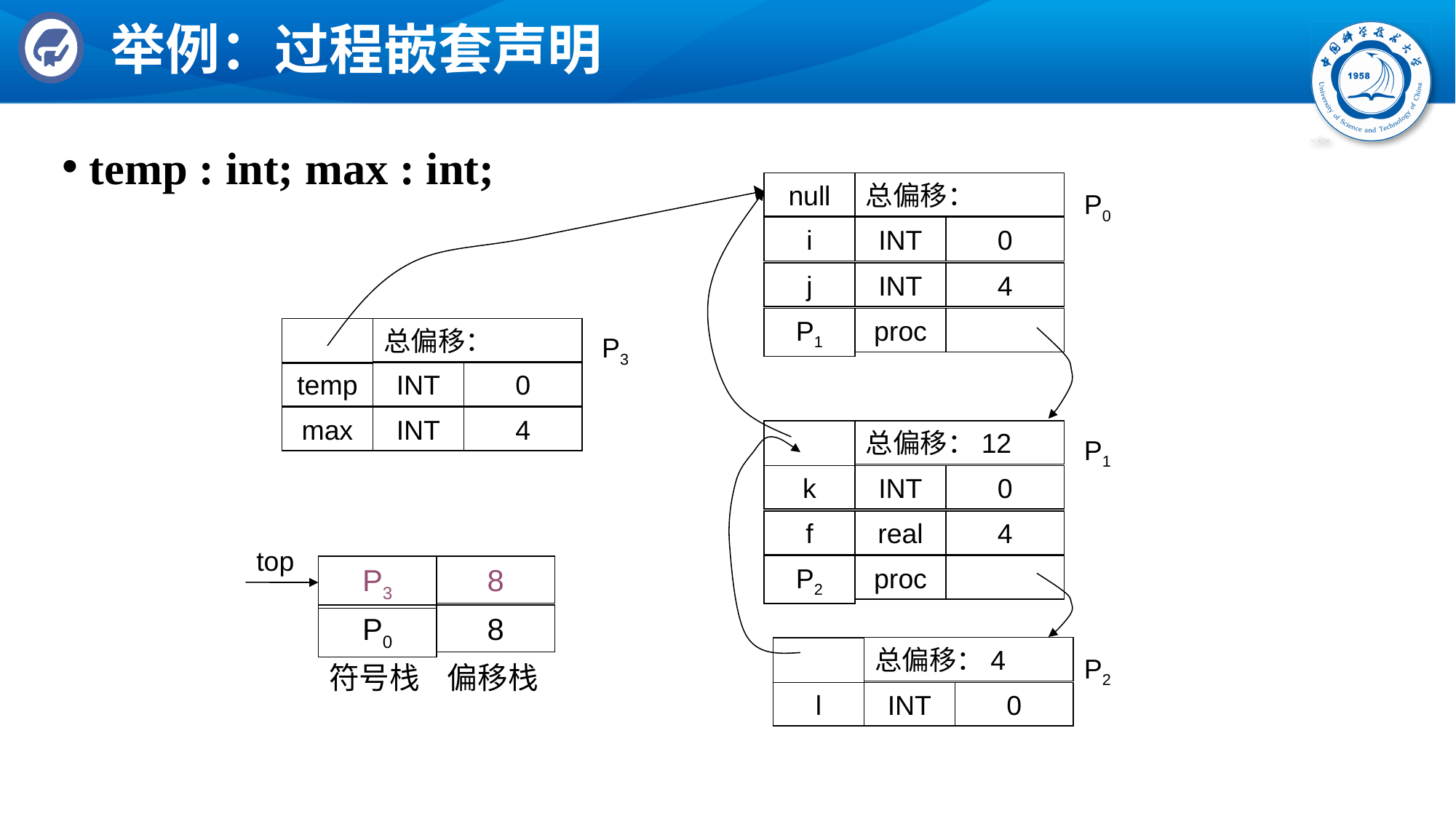

# 举例：过程嵌套声明
temp : int; max : int;
null
总偏移：
P0

i
INT
0
j
INT
4
P1
proc

总偏移：
P3

temp
INT
0
max
INT
4

总偏移：12
P1

k
INT
0
f
real
4
top
P2
proc

P3
8

P0
8

总偏移：4
P2
符号栈
偏移栈
l
INT
0